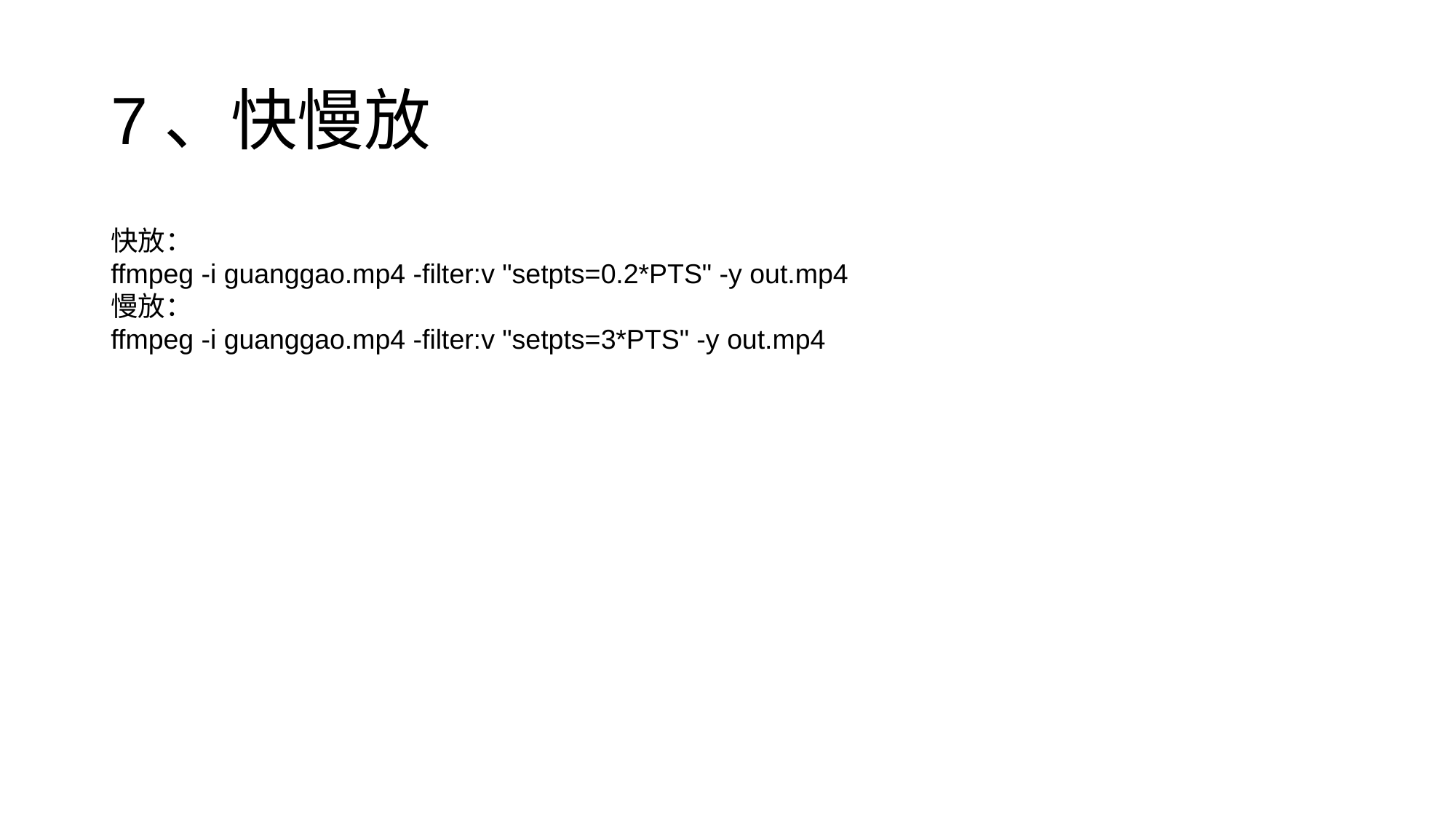

# 7、快慢放
快放：
ffmpeg -i guanggao.mp4 -filter:v "setpts=0.2*PTS" -y out.mp4
慢放：
ffmpeg -i guanggao.mp4 -filter:v "setpts=3*PTS" -y out.mp4